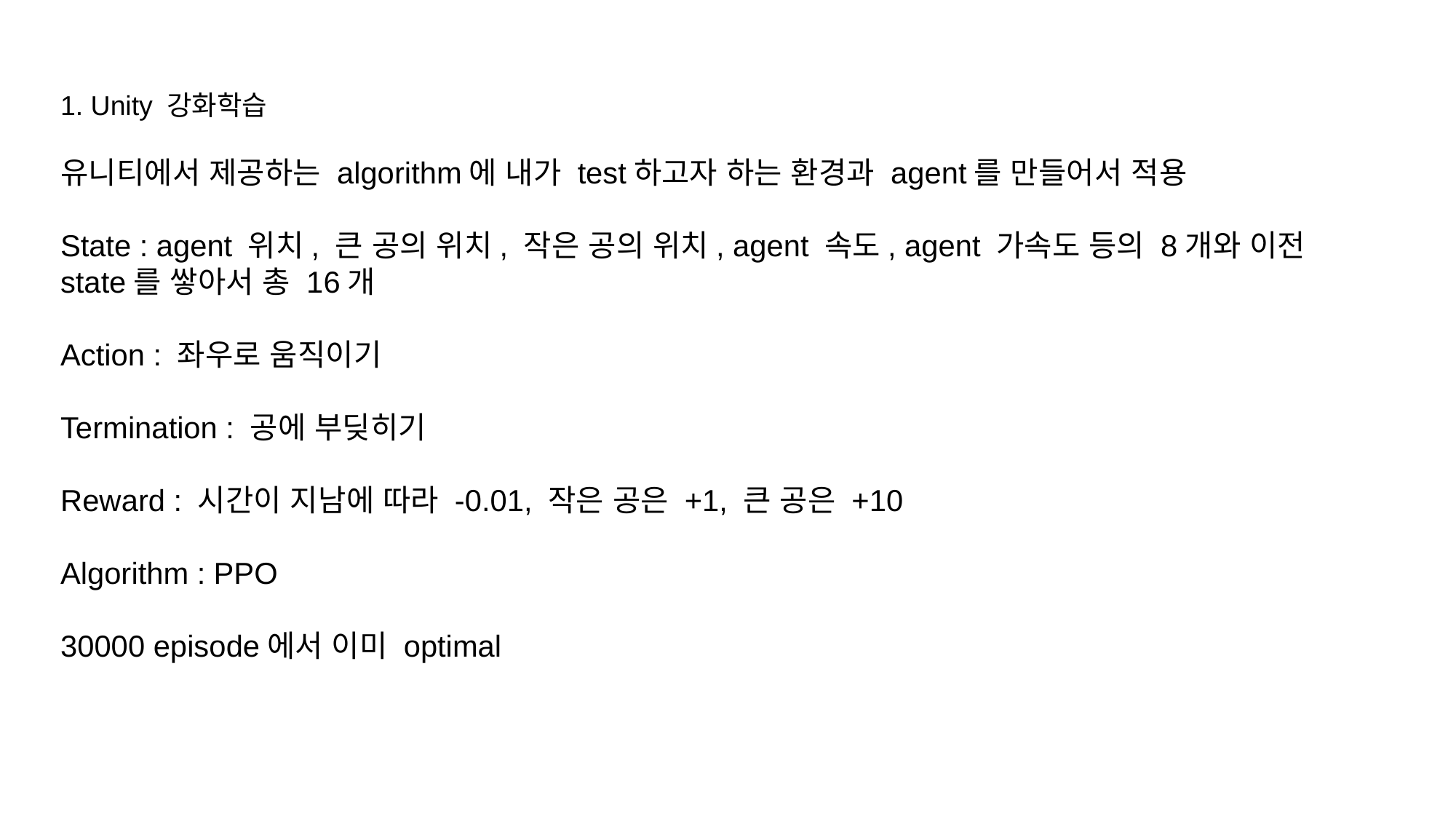

1. Unity 강화학습

유니티에서 제공하는 algorithm에 내가 test하고자 하는 환경과 agent를 만들어서 적용

State : agent 위치, 큰 공의 위치, 작은 공의 위치, agent 속도, agent 가속도 등의 8개와 이전 state를 쌓아서 총 16개

Action : 좌우로 움직이기

Termination : 공에 부딪히기

Reward : 시간이 지남에 따라 -0.01, 작은 공은 +1, 큰 공은 +10

Algorithm : PPO

30000 episode에서 이미 optimal